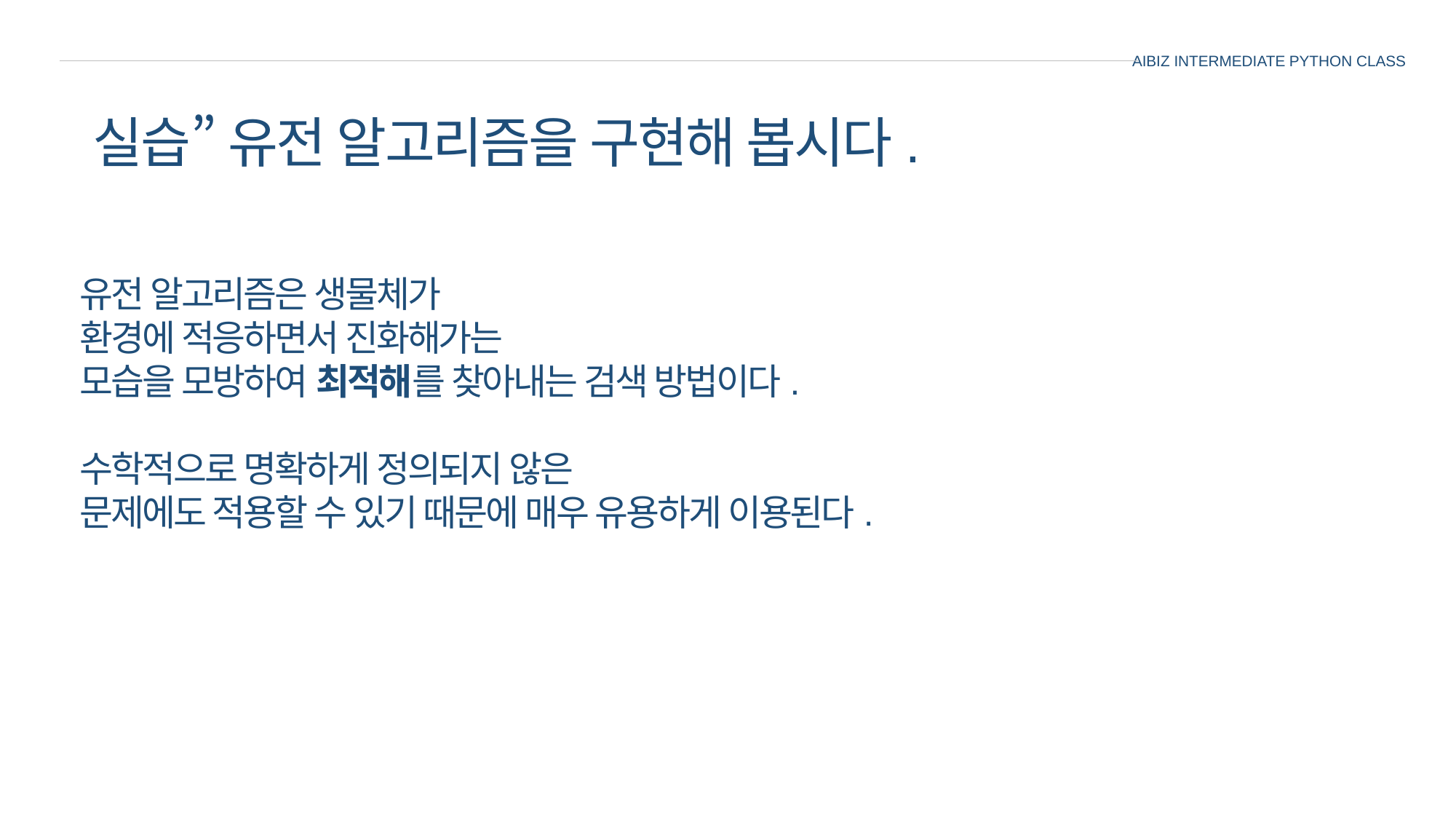

AIBIZ INTERMEDIATE PYTHON CLASS
실습” 유전 알고리즘을 구현해 봅시다.
유전 알고리즘은 생물체가
환경에 적응하면서 진화해가는
모습을 모방하여 최적해를 찾아내는 검색 방법이다.

수학적으로 명확하게 정의되지 않은
문제에도 적용할 수 있기 때문에 매우 유용하게 이용된다.